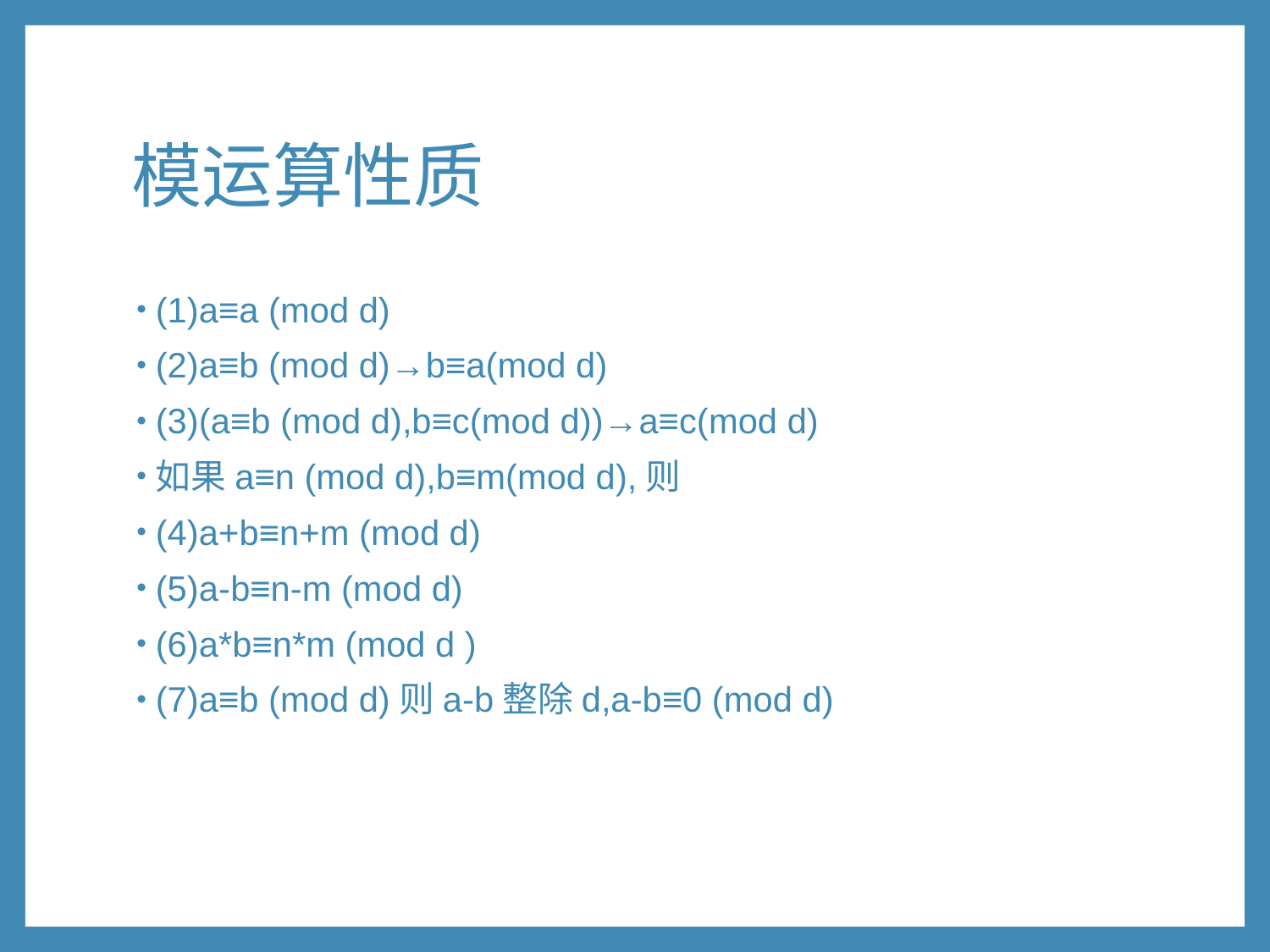

# 模运算性质
(1)a≡a (mod d)
(2)a≡b (mod d)→b≡a(mod d)
(3)(a≡b (mod d),b≡c(mod d))→a≡c(mod d)
如果a≡n (mod d),b≡m(mod d),则
(4)a+b≡n+m (mod d)
(5)a-b≡n-m (mod d)
(6)a*b≡n*m (mod d )
(7)a≡b (mod d)则a-b整除d,a-b≡0 (mod d)